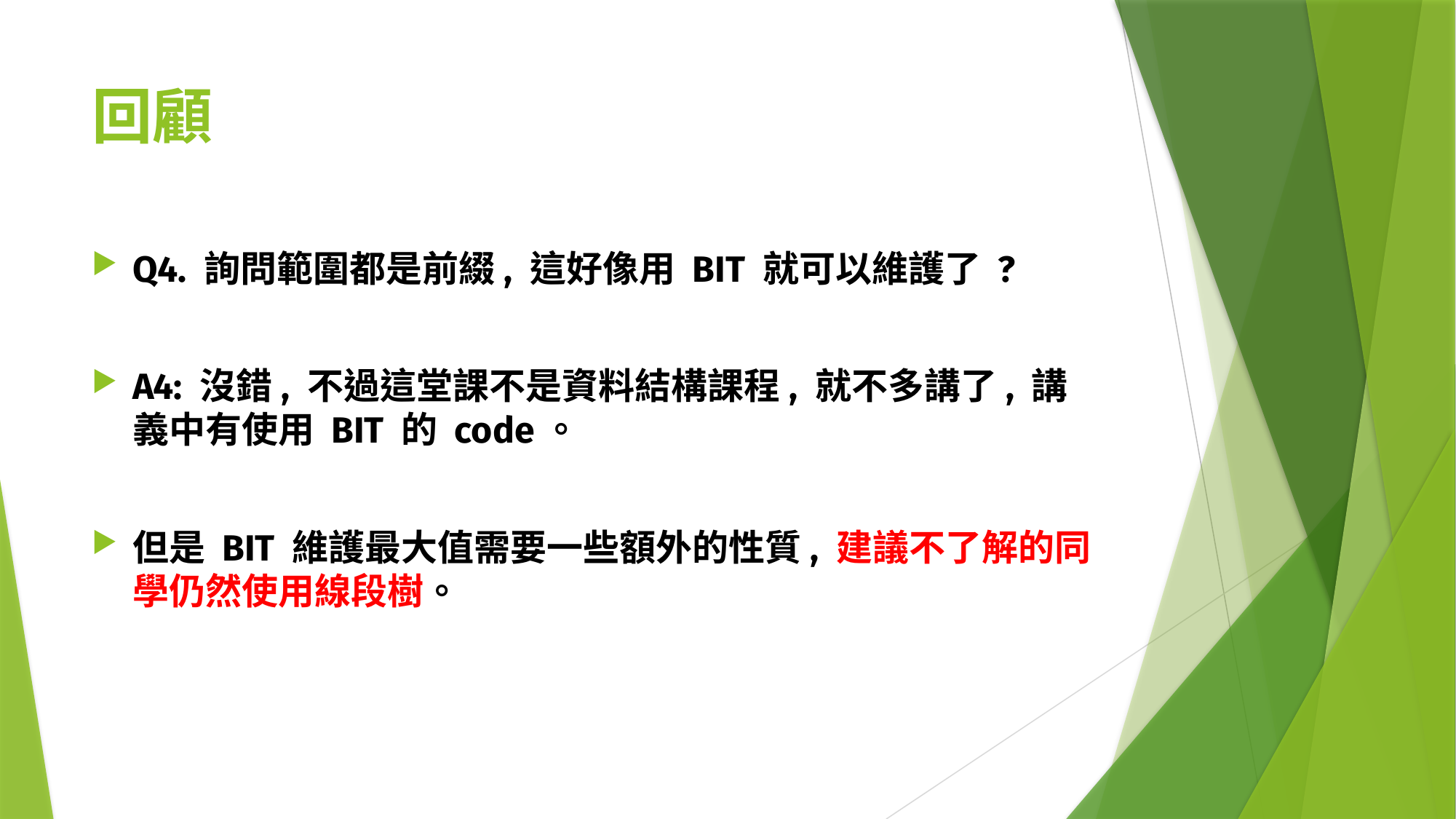

# 回顧
Q4. 詢問範圍都是前綴, 這好像用 BIT 就可以維護了 ?

A4: 沒錯, 不過這堂課不是資料結構課程, 就不多講了, 講義中有使用 BIT 的 code。

但是 BIT 維護最大值需要一些額外的性質, 建議不了解的同學仍然使用線段樹。